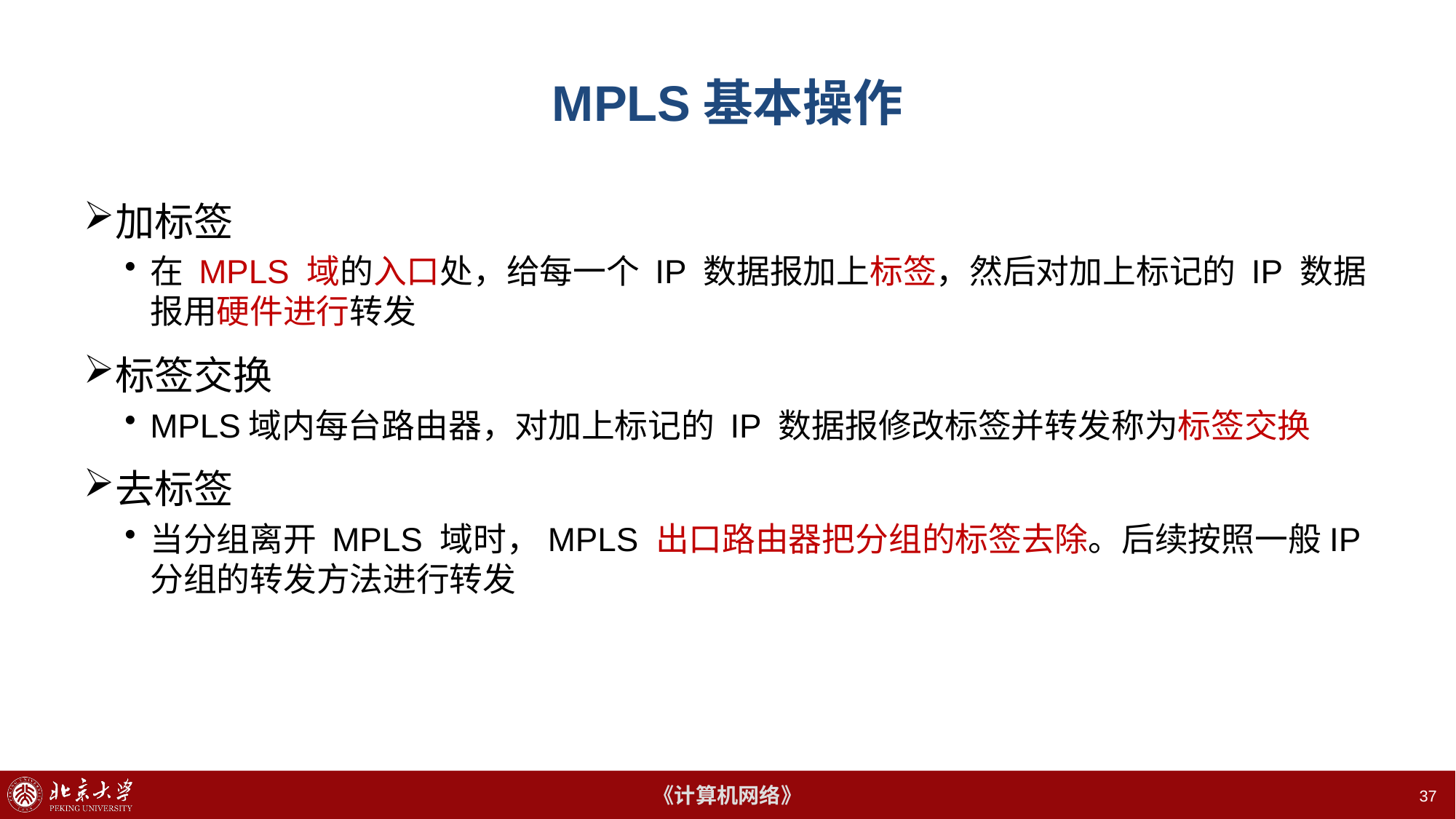

# MPLS基本操作

加标签
在 MPLS 域的入口处，给每一个 IP 数据报加上标签，然后对加上标记的 IP 数据报用硬件进行转发
标签交换
MPLS域内每台路由器，对加上标记的 IP 数据报修改标签并转发称为标签交换
去标签
当分组离开 MPLS 域时，MPLS 出口路由器把分组的标签去除。后续按照一般IP分组的转发方法进行转发

37